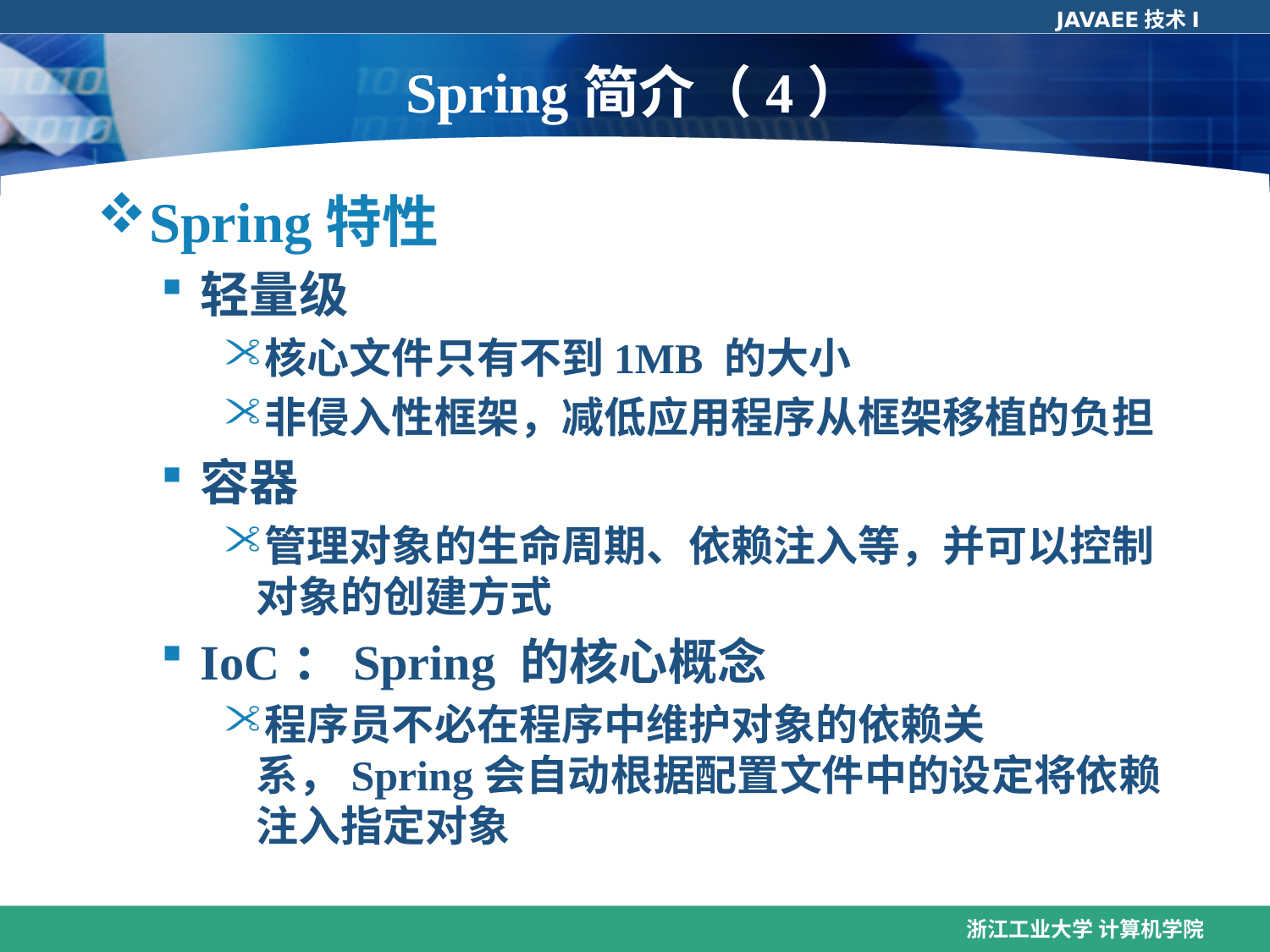

# Spring简介（4）
Spring特性
轻量级
核心文件只有不到1MB 的大小
非侵入性框架，减低应用程序从框架移植的负担
容器
管理对象的生命周期、依赖注入等，并可以控制对象的创建方式
IoC：Spring 的核心概念
程序员不必在程序中维护对象的依赖关系，Spring会自动根据配置文件中的设定将依赖注入指定对象